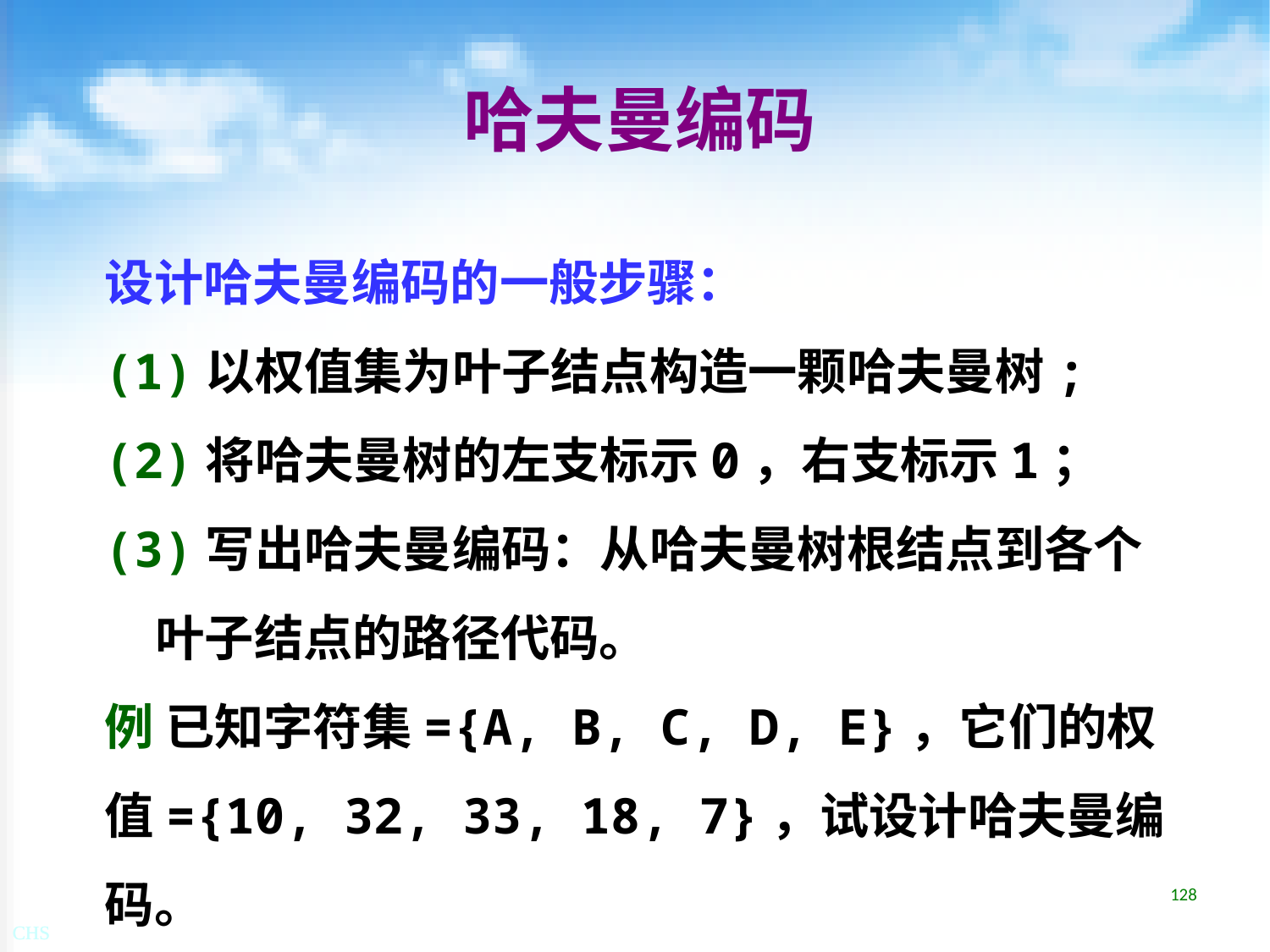

# 哈夫曼编码
设计哈夫曼编码的一般步骤：
(1)以权值集为叶子结点构造一颗哈夫曼树;
(2)将哈夫曼树的左支标示0，右支标示1；
(3)写出哈夫曼编码：从哈夫曼树根结点到各个叶子结点的路径代码。
例 已知字符集={A, B, C, D, E}，它们的权
值={10, 32, 33, 18, 7}，试设计哈夫曼编码。
128